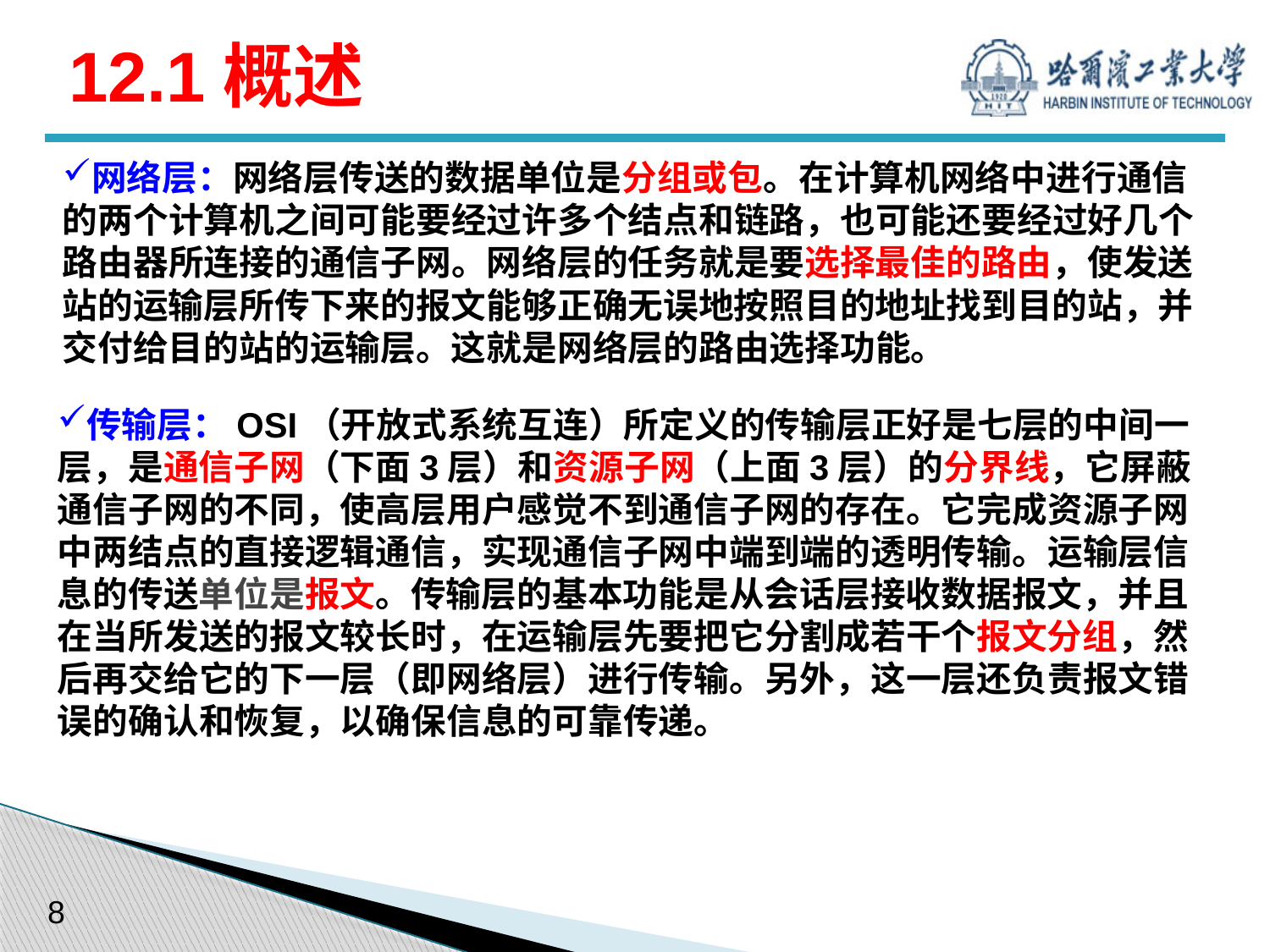

# 12.1概述
网络层：网络层传送的数据单位是分组或包。在计算机网络中进行通信的两个计算机之间可能要经过许多个结点和链路，也可能还要经过好几个路由器所连接的通信子网。网络层的任务就是要选择最佳的路由，使发送站的运输层所传下来的报文能够正确无误地按照目的地址找到目的站，并交付给目的站的运输层。这就是网络层的路由选择功能。
传输层：OSI（开放式系统互连）所定义的传输层正好是七层的中间一层，是通信子网（下面3层）和资源子网（上面3层）的分界线，它屏蔽通信子网的不同，使高层用户感觉不到通信子网的存在。它完成资源子网中两结点的直接逻辑通信，实现通信子网中端到端的透明传输。运输层信息的传送单位是报文。传输层的基本功能是从会话层接收数据报文，并且在当所发送的报文较长时，在运输层先要把它分割成若干个报文分组，然后再交给它的下一层（即网络层）进行传输。另外，这一层还负责报文错误的确认和恢复，以确保信息的可靠传递。